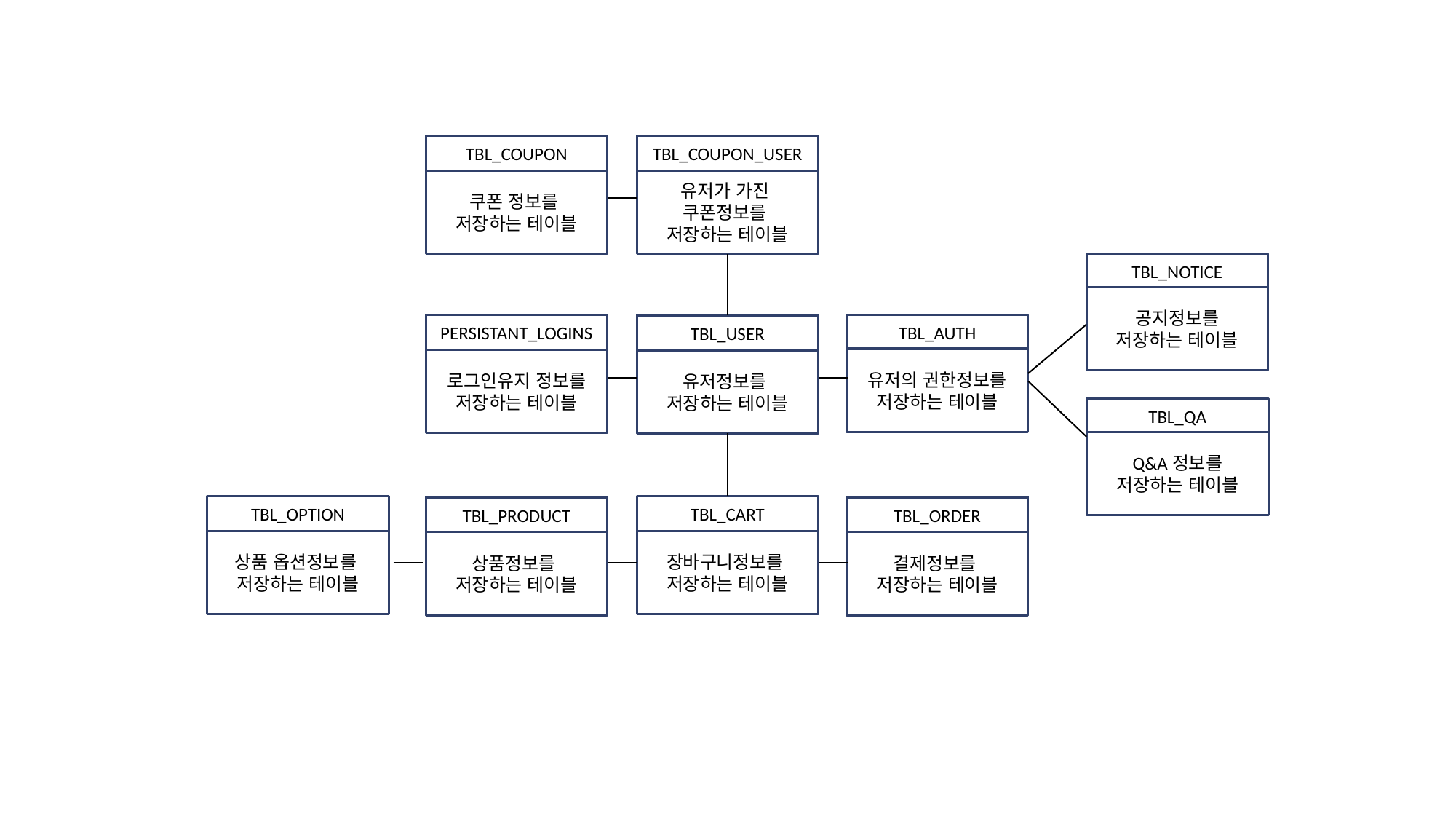

TBL_COUPON
쿠폰 정보를
저장하는 테이블
TBL_COUPON_USER
유저가 가진
쿠폰정보를
저장하는 테이블
TBL_NOTICE
공지정보를
저장하는 테이블
PERSISTANT_LOGINS
로그인유지 정보를 저장하는 테이블
TBL_AUTH
유저의 권한정보를
저장하는 테이블
TBL_USER
유저정보를
저장하는 테이블
TBL_QA
Q&A정보를
저장하는 테이블
TBL_OPTION
상품 옵션정보를
저장하는 테이블
TBL_CART
장바구니정보를
저장하는 테이블
TBL_PRODUCT
상품정보를
저장하는 테이블
TBL_ORDER
결제정보를
저장하는 테이블